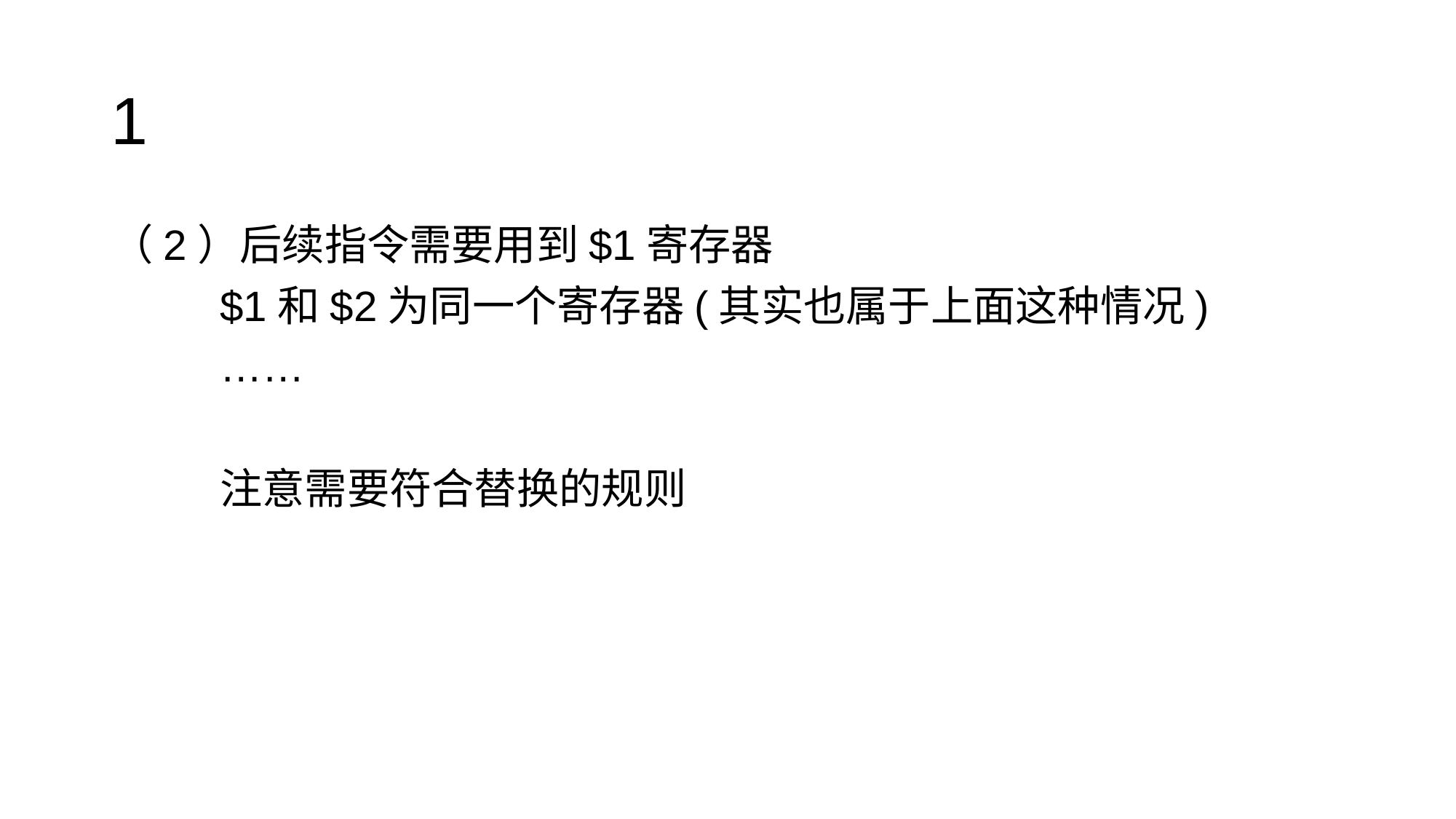

# 1
（2）后续指令需要用到$1寄存器
	$1和$2为同一个寄存器(其实也属于上面这种情况)
	……

	注意需要符合替换的规则